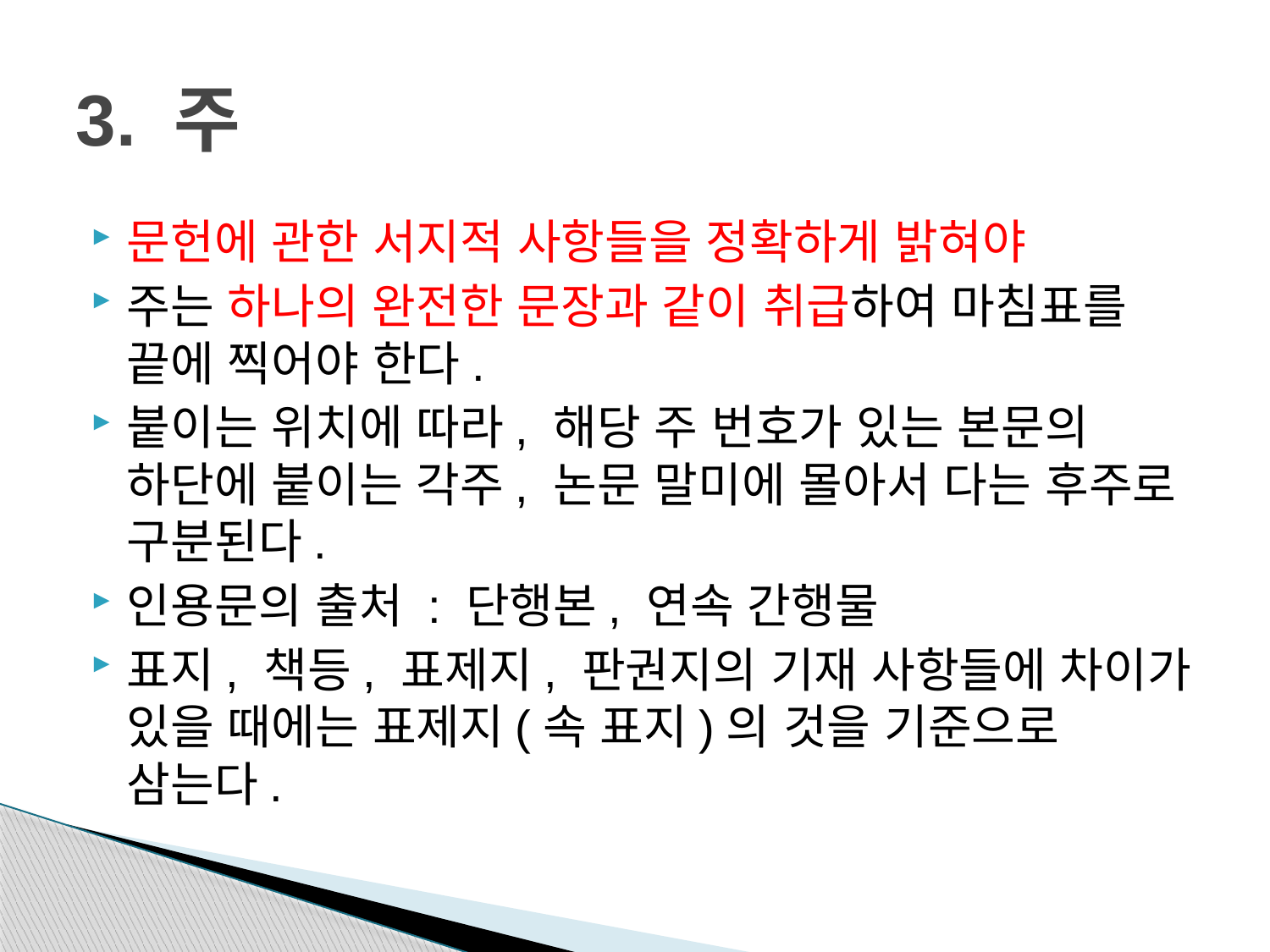

# 3. 주
문헌에 관한 서지적 사항들을 정확하게 밝혀야
주는 하나의 완전한 문장과 같이 취급하여 마침표를 끝에 찍어야 한다.
붙이는 위치에 따라, 해당 주 번호가 있는 본문의 하단에 붙이는 각주, 논문 말미에 몰아서 다는 후주로 구분된다.
인용문의 출처 : 단행본, 연속 간행물
표지, 책등, 표제지, 판권지의 기재 사항들에 차이가 있을 때에는 표제지(속 표지)의 것을 기준으로 삼는다.